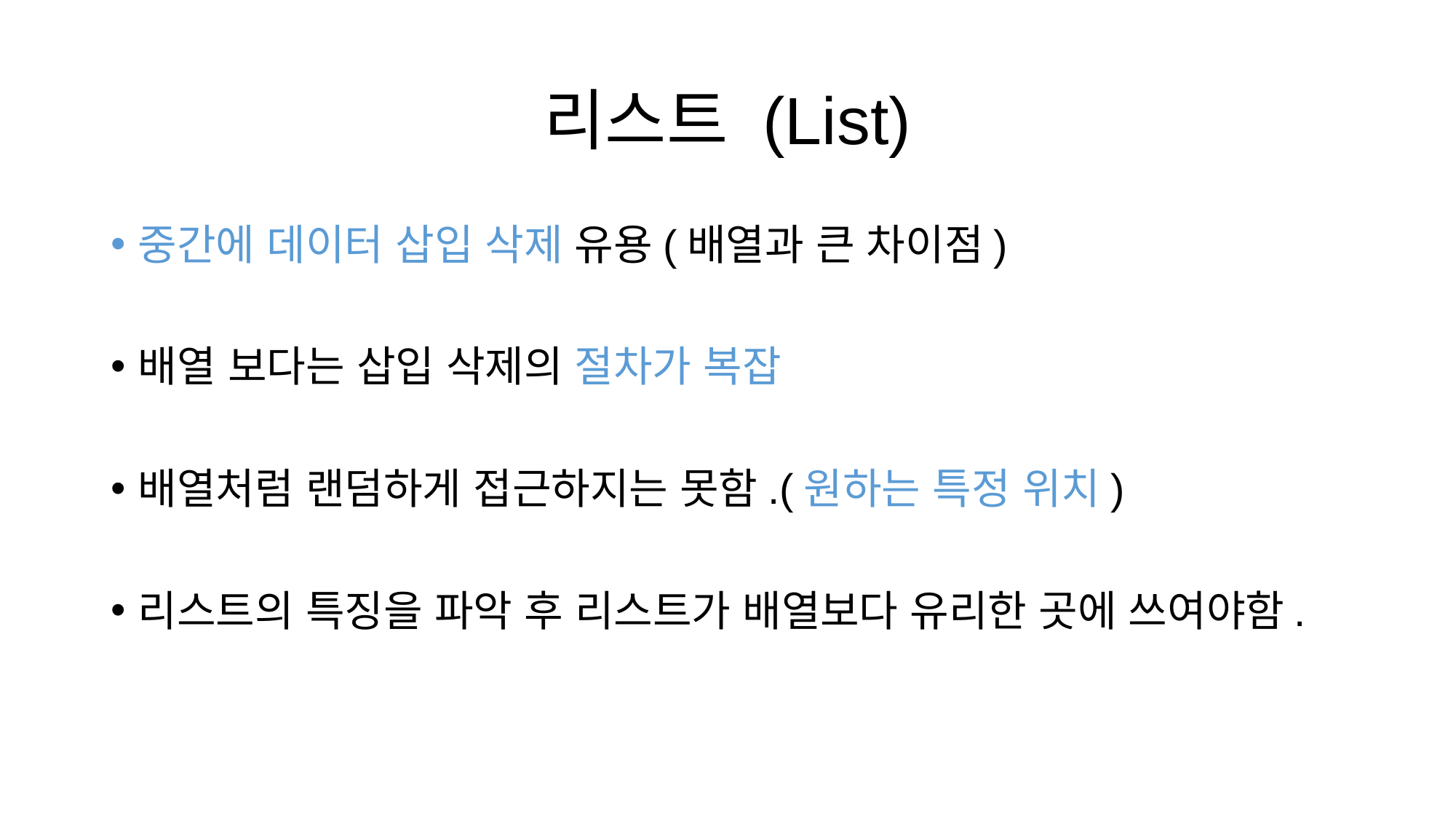

# 리스트 (List)
중간에 데이터 삽입 삭제 유용(배열과 큰 차이점)

배열 보다는 삽입 삭제의 절차가 복잡

배열처럼 랜덤하게 접근하지는 못함.(원하는 특정 위치)

리스트의 특징을 파악 후 리스트가 배열보다 유리한 곳에 쓰여야함.